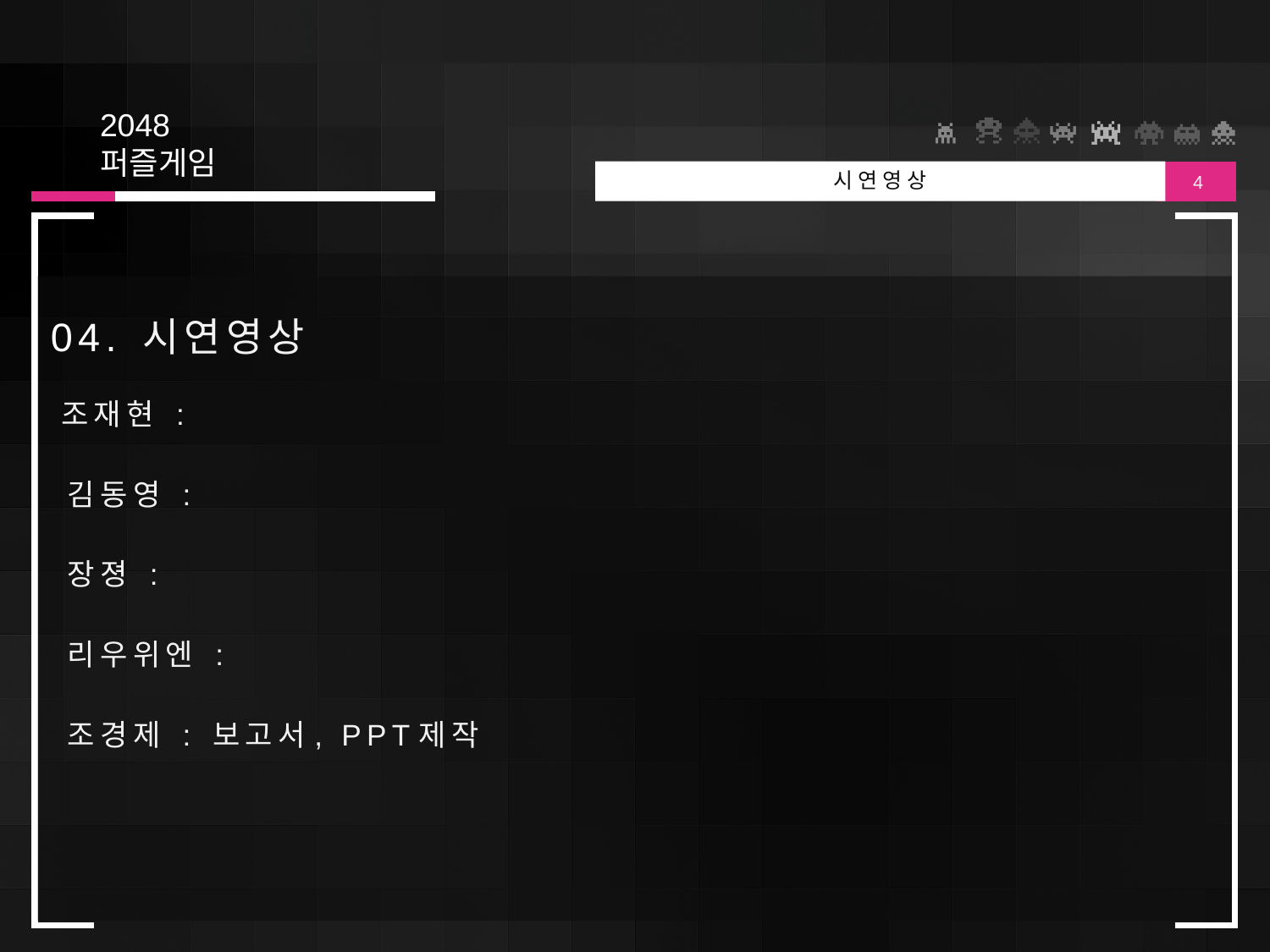

# 2048 퍼즐게임
시연영상
4

04. 시연영상

 조재현 :

 김동영 :

 장졍 :

 리우위엔 :

 조경제 : 보고서, PPT제작